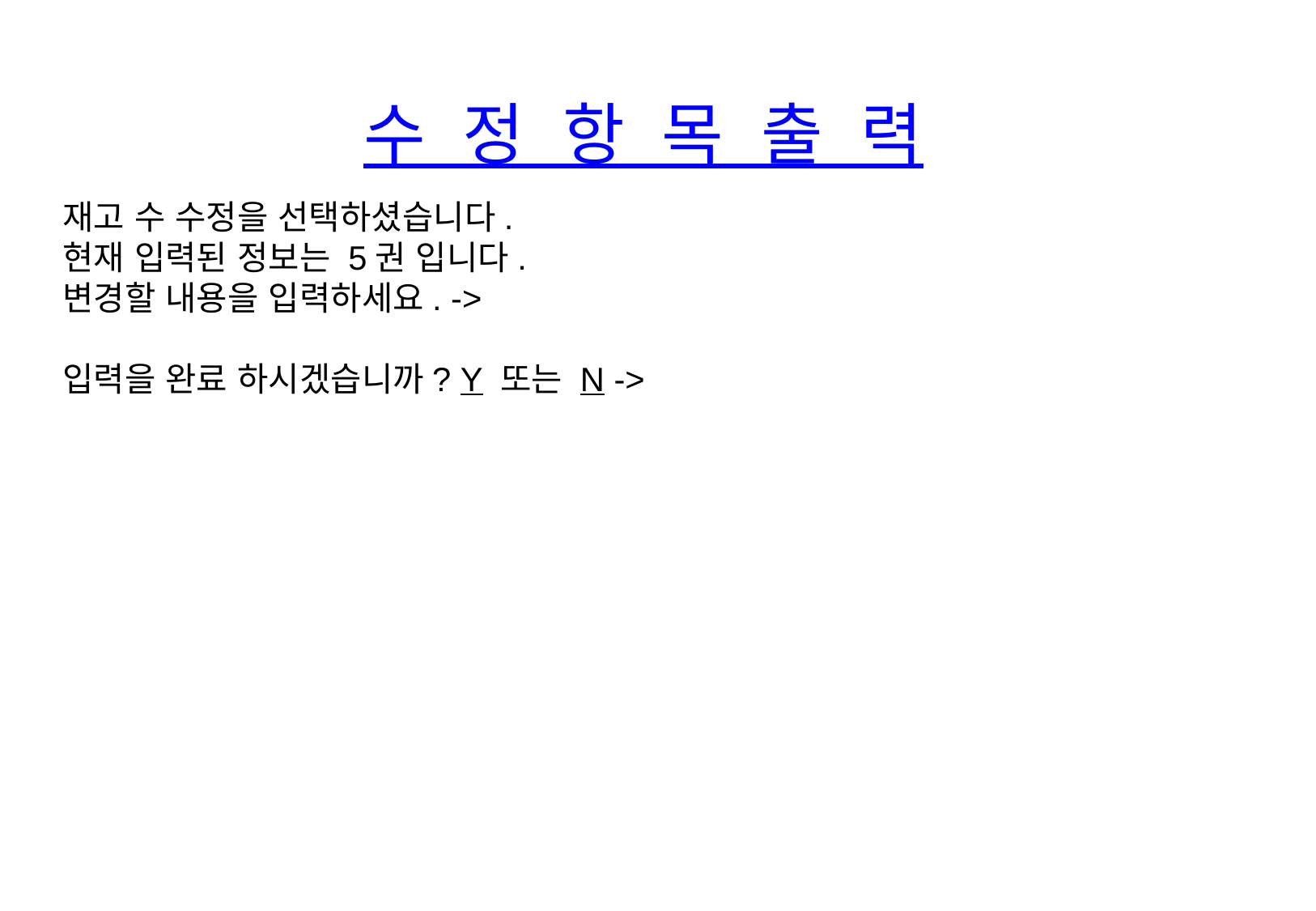

수  정  항  목  출  력
재고 수 수정을 선택하셨습니다.
현재 입력된 정보는 5권 입니다.
변경할 내용을 입력하세요. ->

입력을 완료 하시겠습니까? Y 또는 N ->